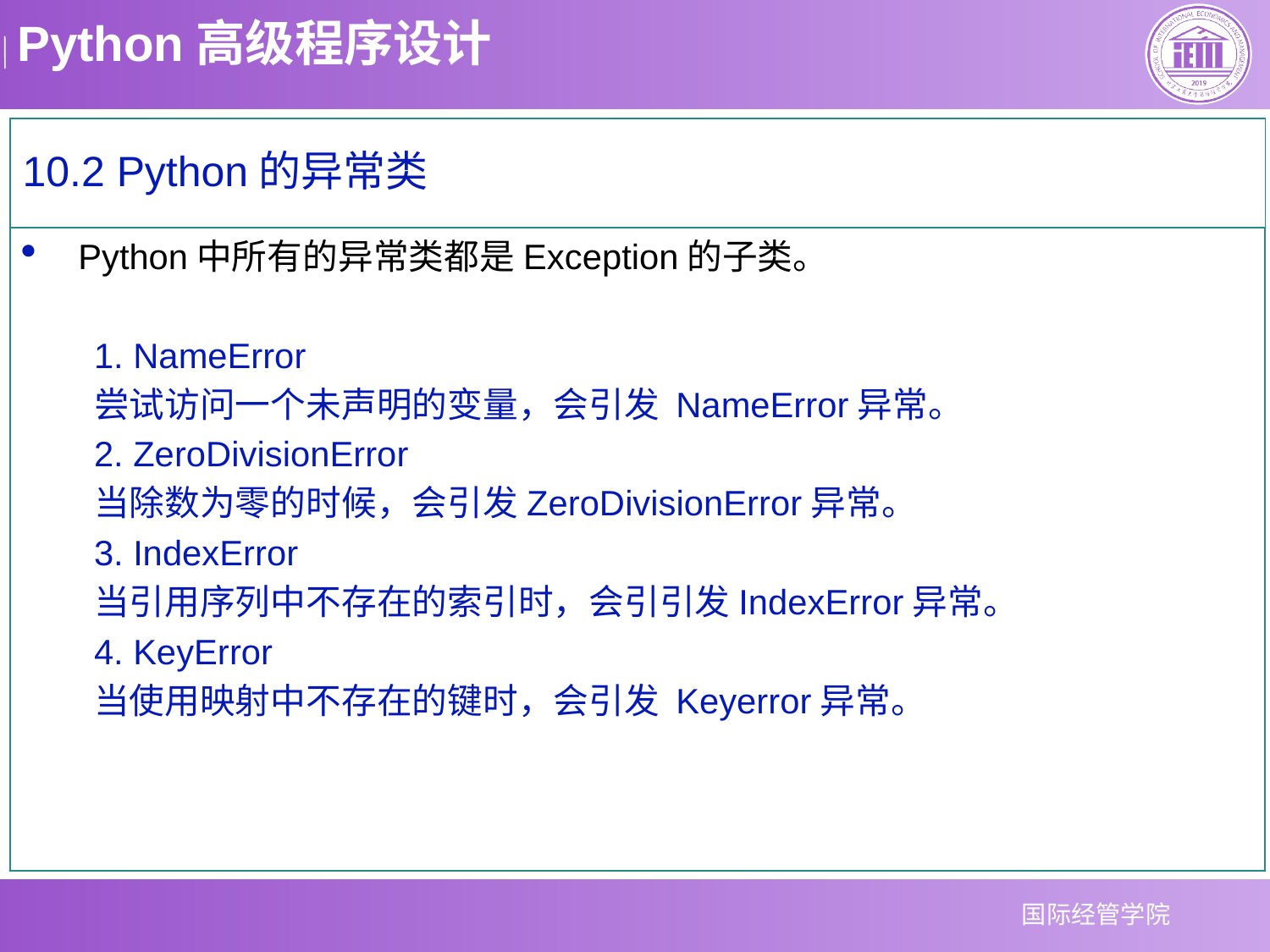

10.2 Python的异常类
Python中所有的异常类都是Exception的子类。

1. NameError
尝试访问一个未声明的变量，会引发 NameError异常。
2. ZeroDivisionError
当除数为零的时候，会引发ZeroDivisionError异常。
3. IndexError
当引用序列中不存在的索引时，会引引发IndexError异常。
4. KeyError
当使用映射中不存在的键时，会引发 Keyerror异常。